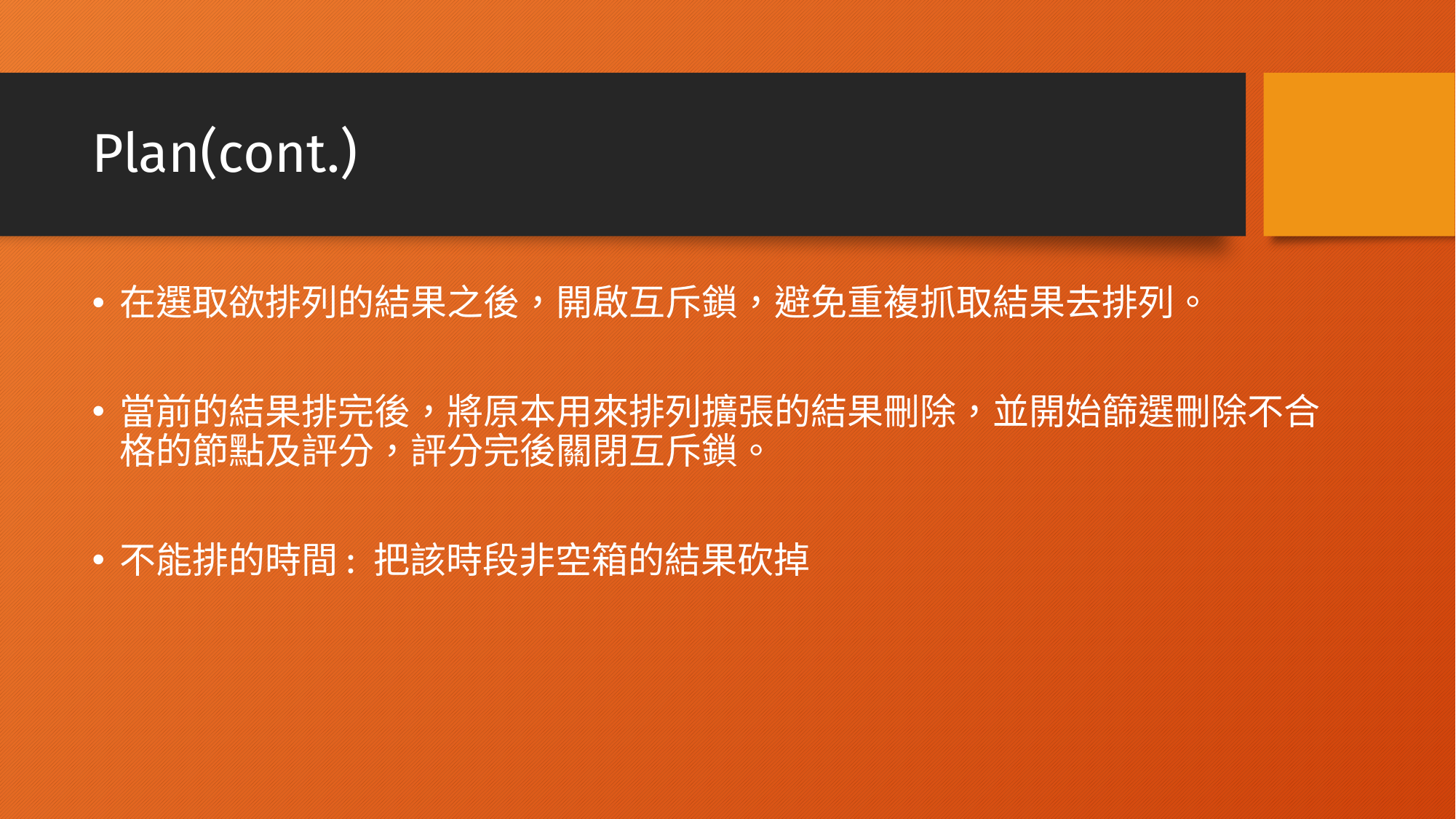

# Plan(cont.)
在選取欲排列的結果之後，開啟互斥鎖，避免重複抓取結果去排列。

當前的結果排完後，將原本用來排列擴張的結果刪除，並開始篩選刪除不合格的節點及評分，評分完後關閉互斥鎖。

不能排的時間: 把該時段非空箱的結果砍掉